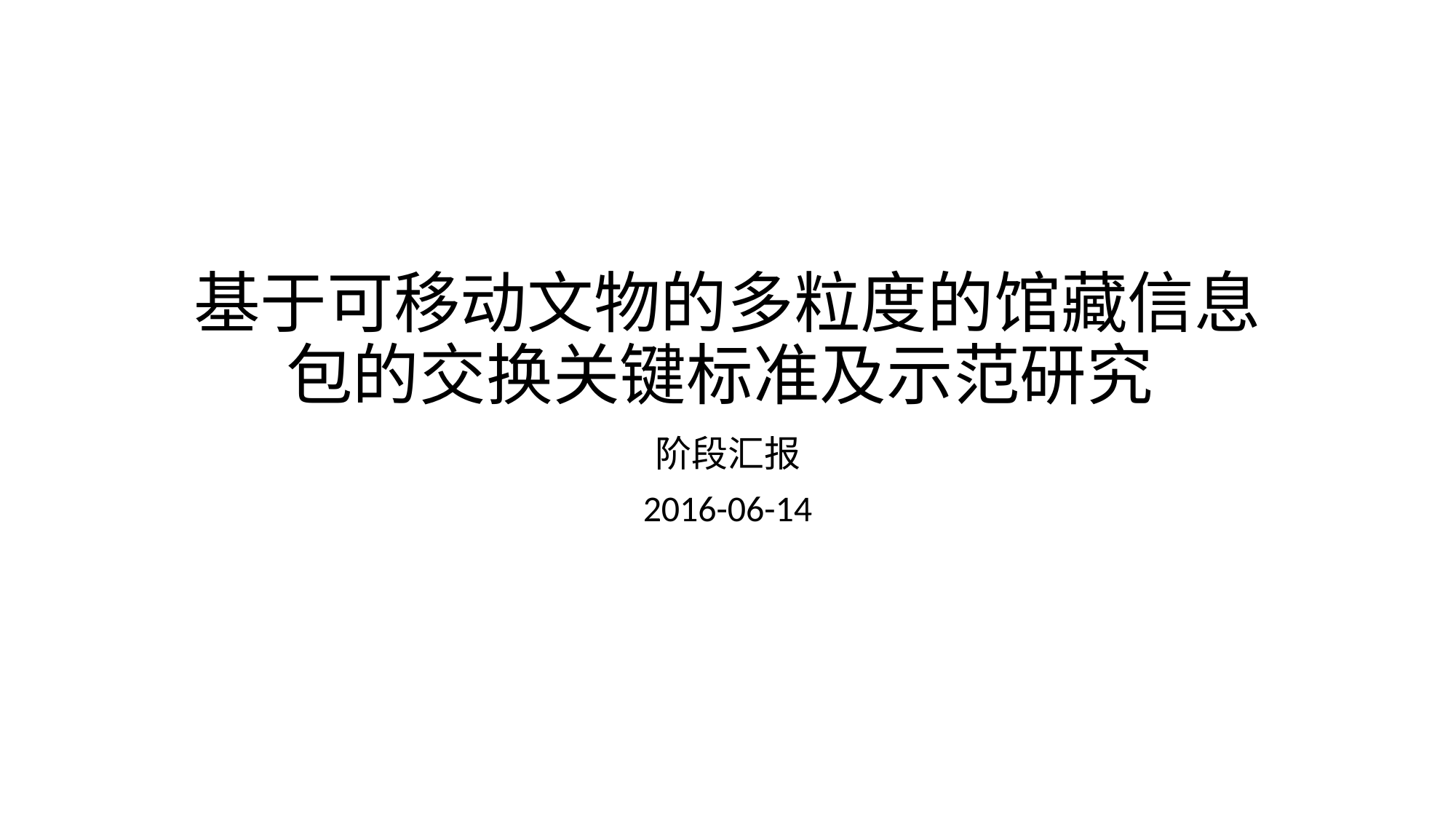

# 基于可移动文物的多粒度的馆藏信息包的交换关键标准及示范研究
阶段汇报
2016-06-14